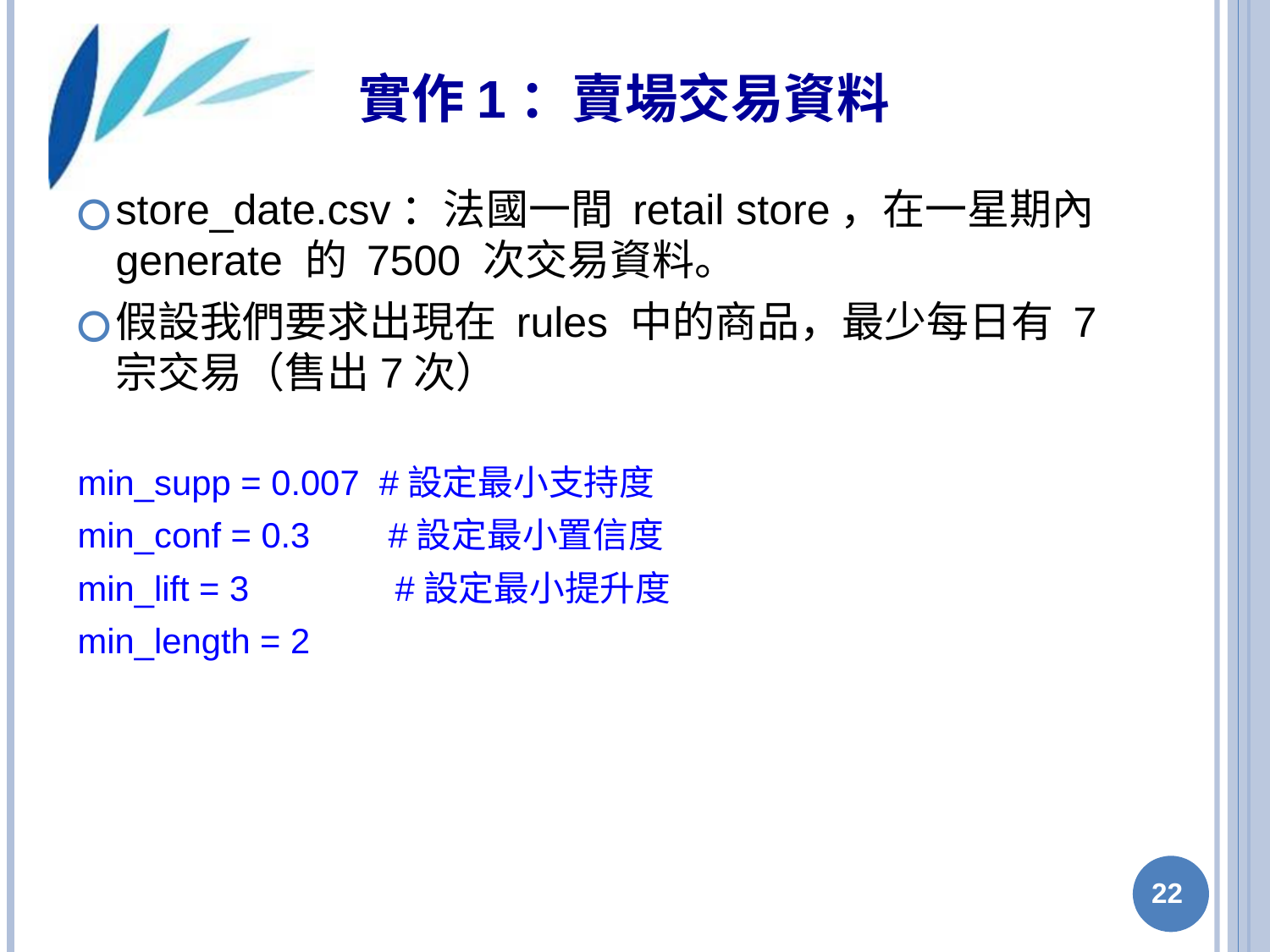

# 實作1：賣場交易資料
store_date.csv：法國一間 retail store，在一星期內 generate 的 7500 次交易資料。
假設我們要求出現在 rules 中的商品，最少每日有 7宗交易（售出7次）

min_supp = 0.007  #設定最小支持度
min_conf = 0.3        #設定最小置信度
min_lift = 3               #設定最小提升度
min_length = 2
22